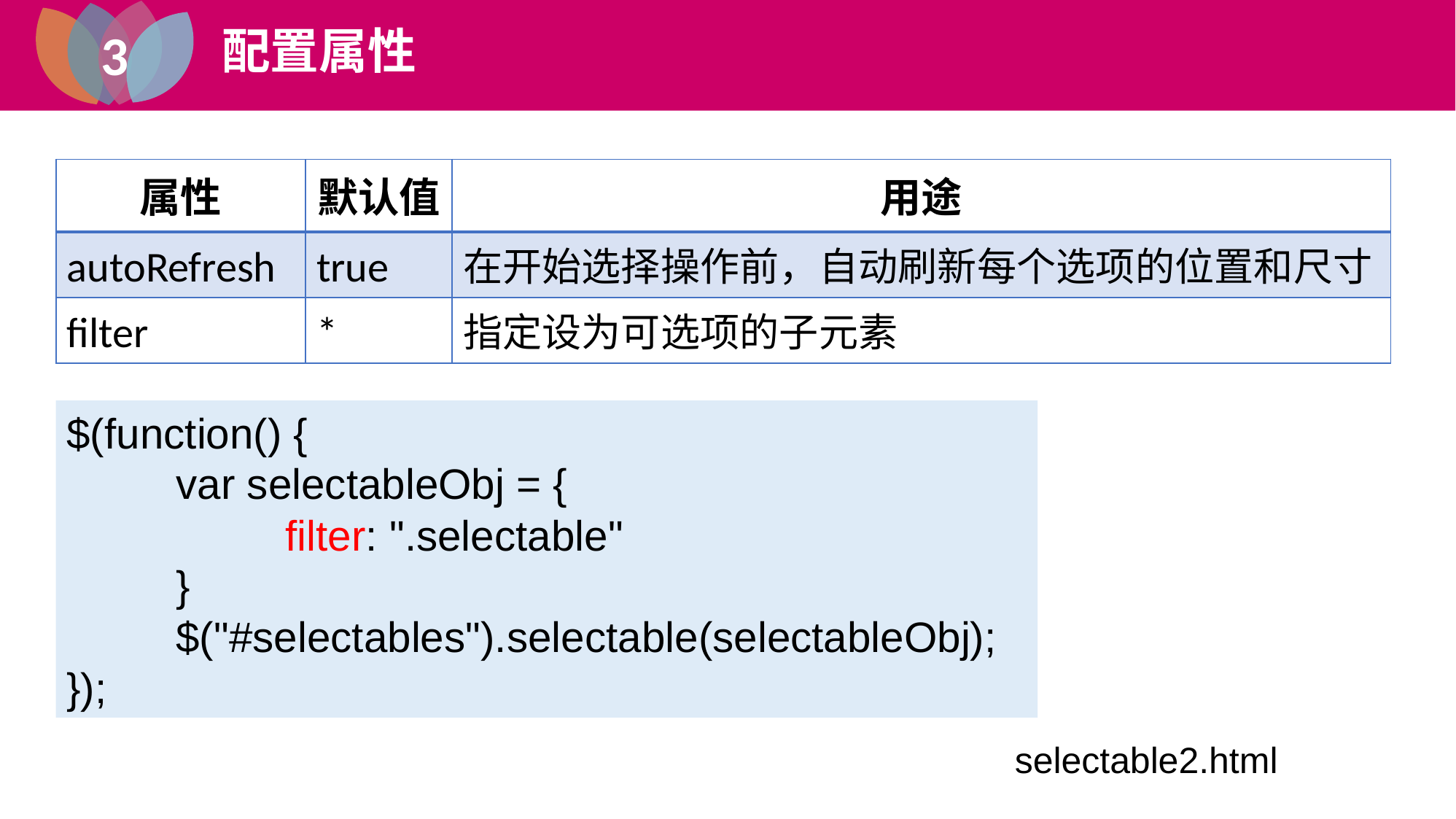

3
配置属性
1
| 属性 | 默认值 | 用途 |
| --- | --- | --- |
| autoRefresh | true | 在开始选择操作前，自动刷新每个选项的位置和尺寸 |
| filter | \* | 指定设为可选项的子元素 |
$(function() {
	var selectableObj = {
		filter: ".selectable"
	}
	$("#selectables").selectable(selectableObj);
});
selectable2.html